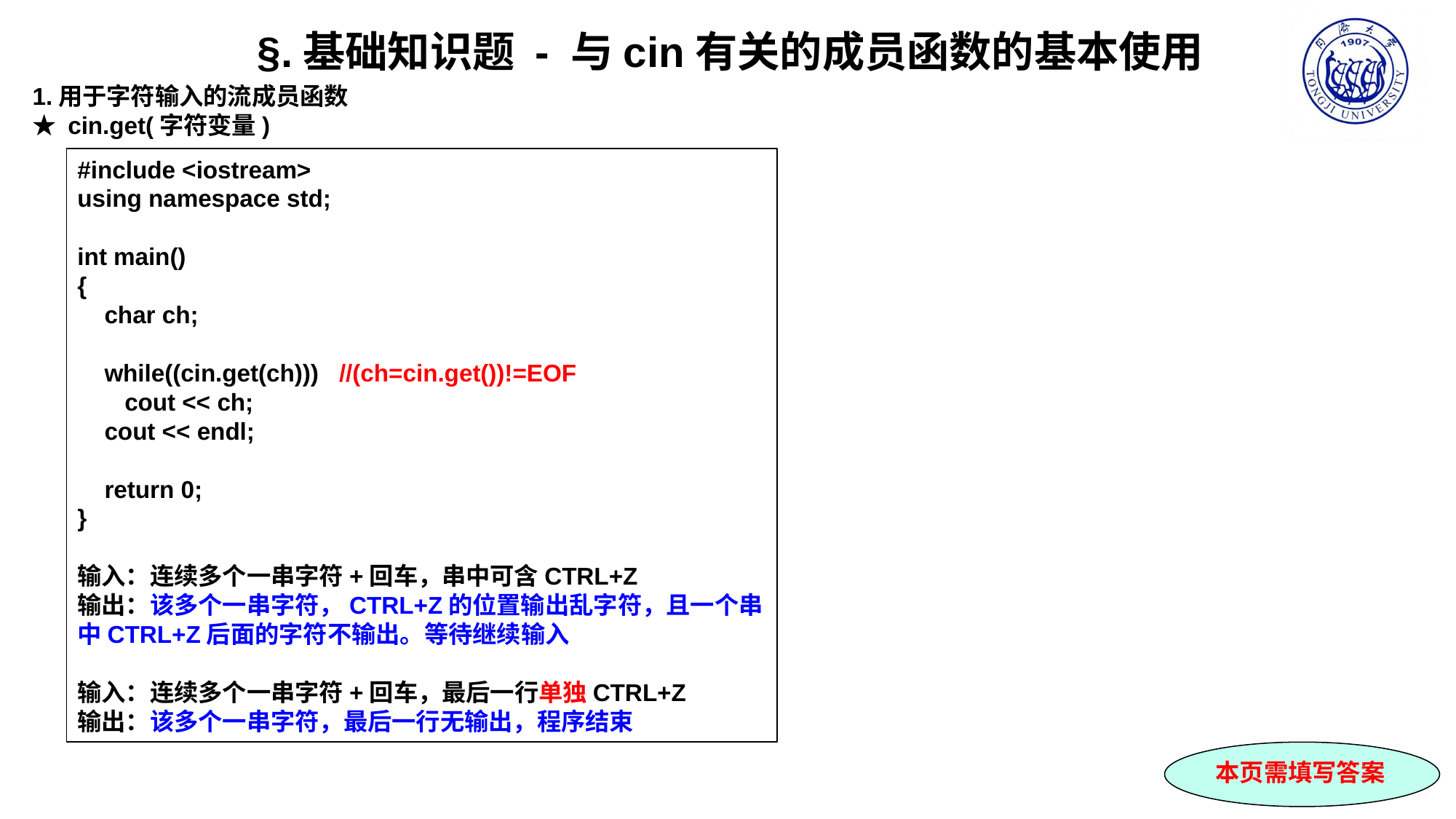

§.基础知识题 - 与cin有关的成员函数的基本使用
1.用于字符输入的流成员函数
★ cin.get(字符变量)
#include <iostream>
using namespace std;

int main()
{
    char ch;

    while((cin.get(ch)))   //(ch=cin.get())!=EOF
       cout << ch;
    cout << endl;

    return 0;
}

输入：连续多个一串字符+回车，串中可含CTRL+Z
输出：该多个一串字符，CTRL+Z的位置输出乱字符，且一个串中CTRL+Z后面的字符不输出。等待继续输入

输入：连续多个一串字符+回车，最后一行单独CTRL+Z
输出：该多个一串字符，最后一行无输出，程序结束
本页需填写答案